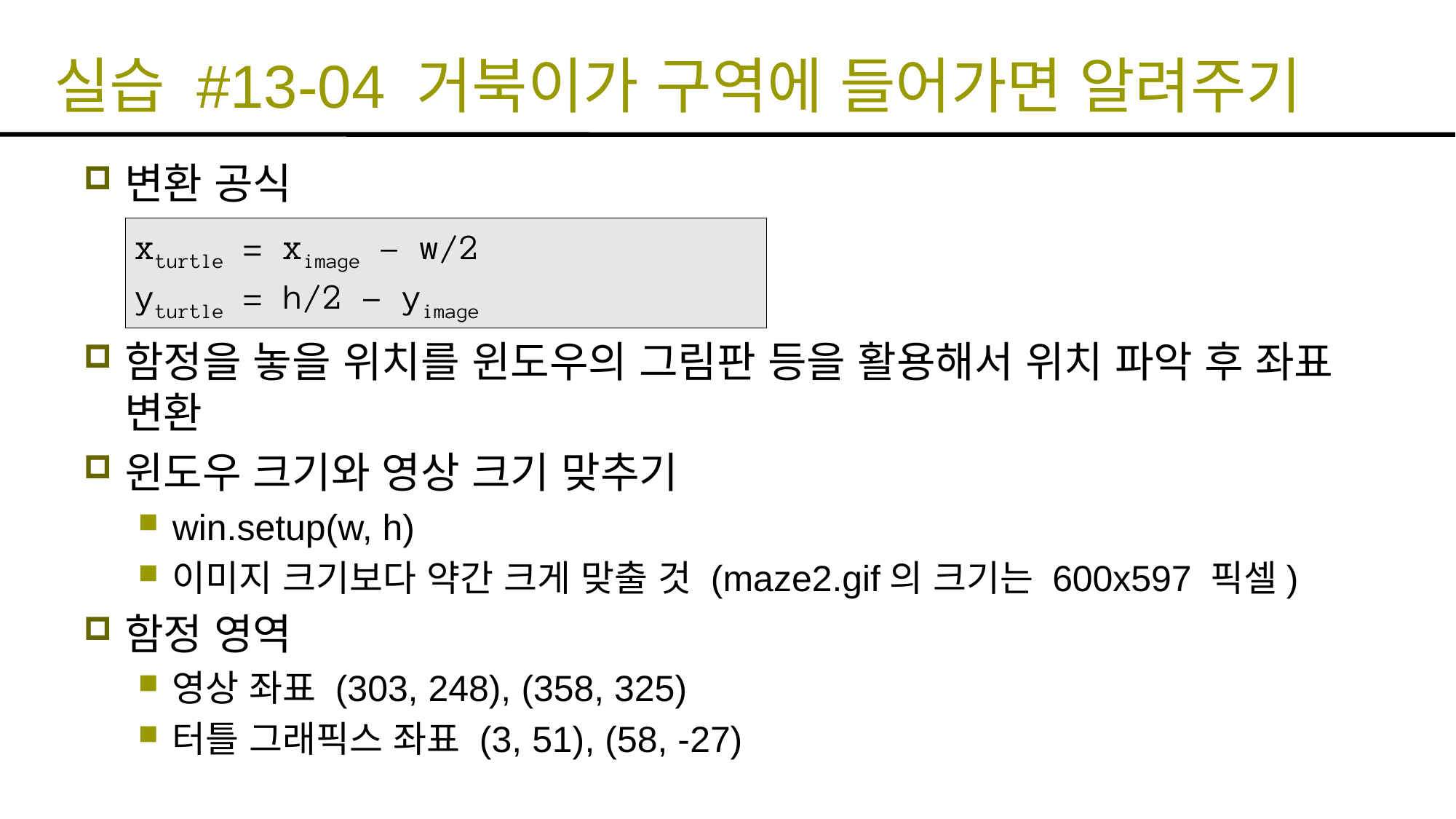

실습 #13-04 거북이가 구역에 들어가면 알려주기
변환 공식

함정을 놓을 위치를 윈도우의 그림판 등을 활용해서 위치 파악 후 좌표 변환
윈도우 크기와 영상 크기 맞추기
win.setup(w, h)
이미지 크기보다 약간 크게 맞출 것 (maze2.gif의 크기는 600x597 픽셀)
함정 영역
영상 좌표 (303, 248), (358, 325)
터틀 그래픽스 좌표 (3, 51), (58, -27)
xturtle = ximage – w/2
yturtle = h/2 - yimage